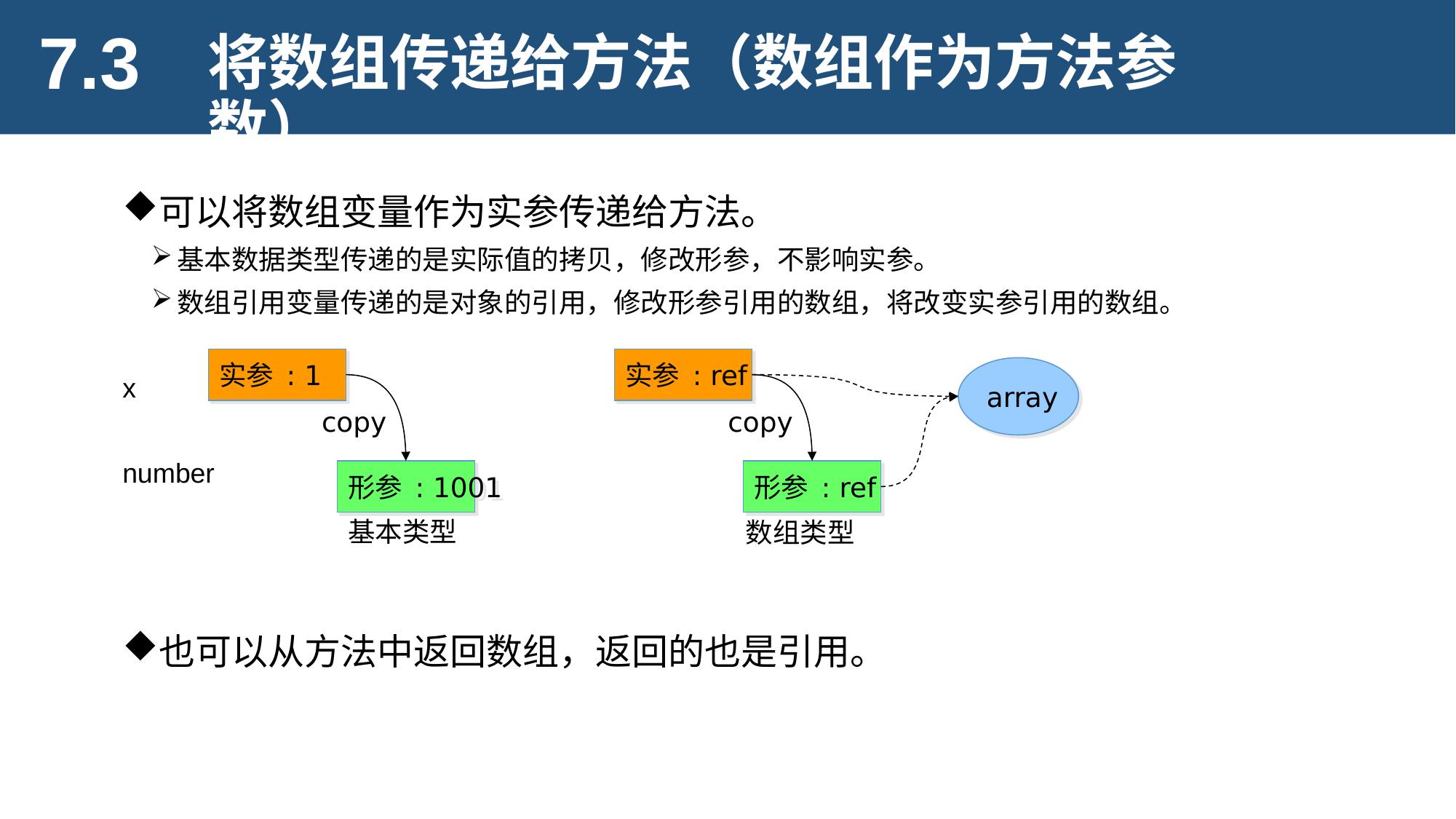

7.3
将数组传递给方法（数组作为方法参数）

可以将数组变量作为实参传递给方法。
基本数据类型传递的是实际值的拷贝，修改形参，不影响实参。
数组引用变量传递的是对象的引用，修改形参引用的数组，将改变实参引用的数组。

x

number

也可以从方法中返回数组，返回的也是引用。
实参 : 1
实参 : ref
array
copy
copy
形参 : 1001
形参 : ref
基本类型
数组类型